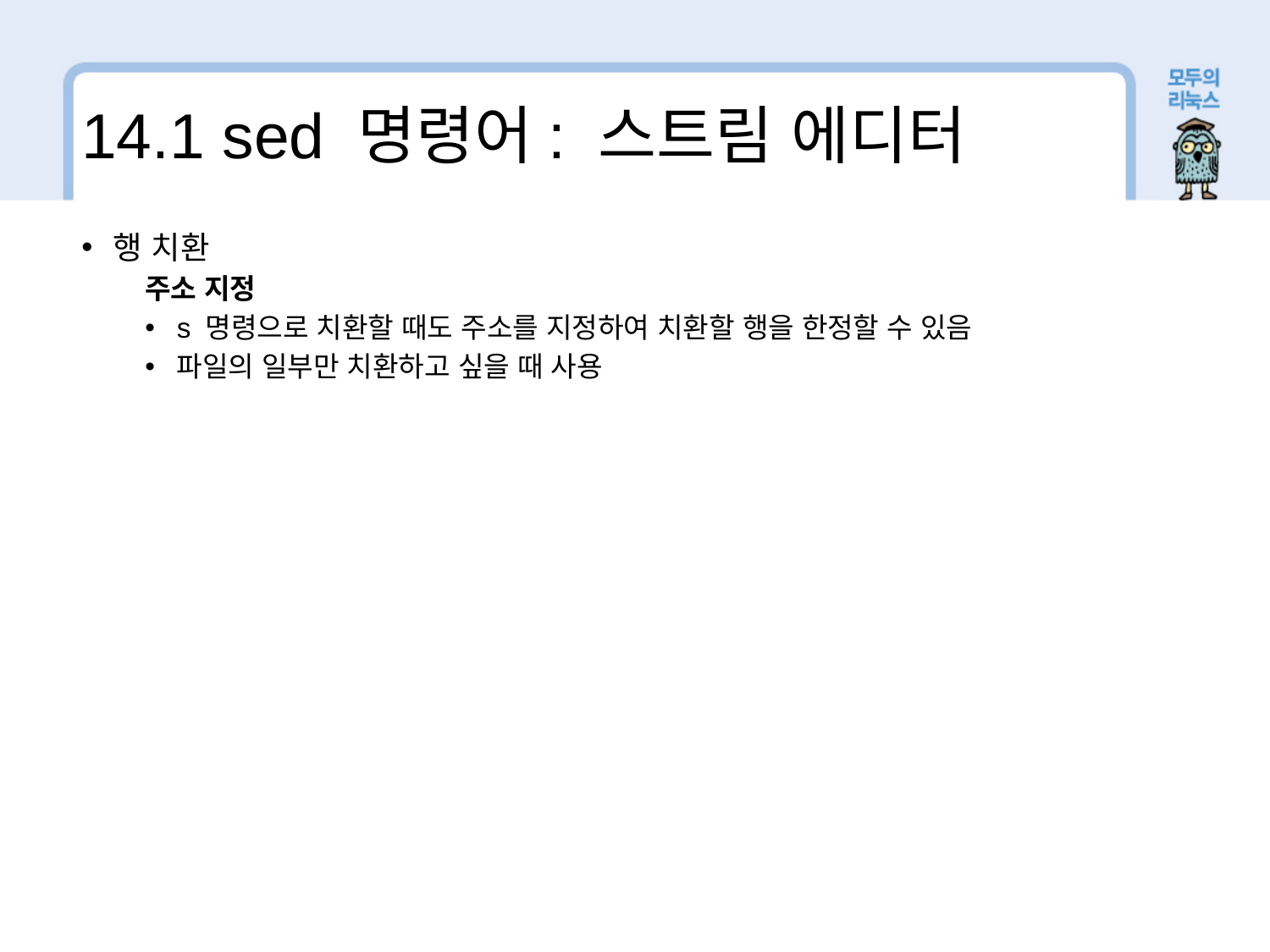

14.1 sed 명령어: 스트림 에디터
행 치환
주소 지정
s 명령으로 치환할 때도 주소를 지정하여 치환할 행을 한정할 수 있음
파일의 일부만 치환하고 싶을 때 사용